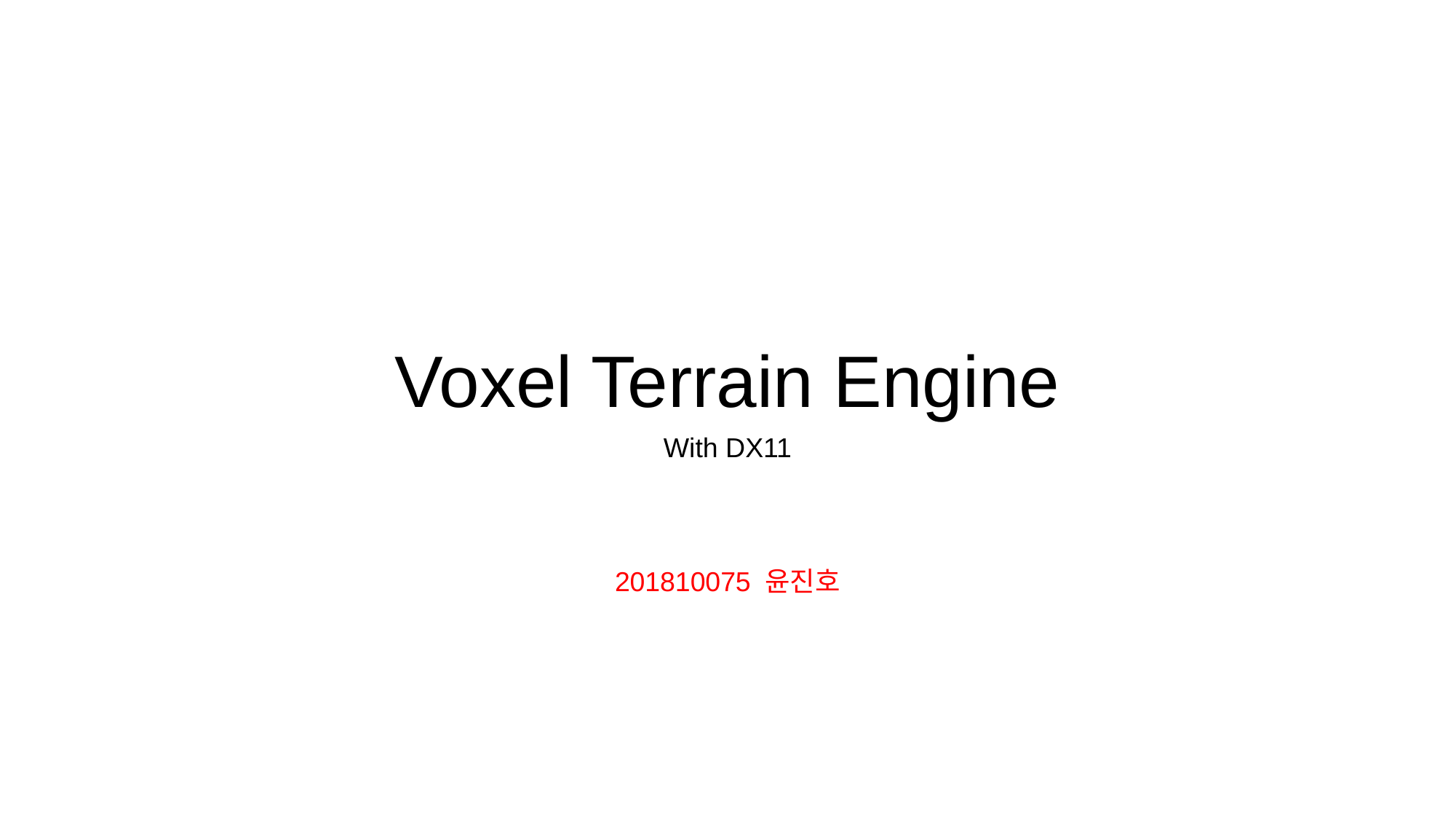

Voxel Terrain Engine
With DX11

201810075 윤진호